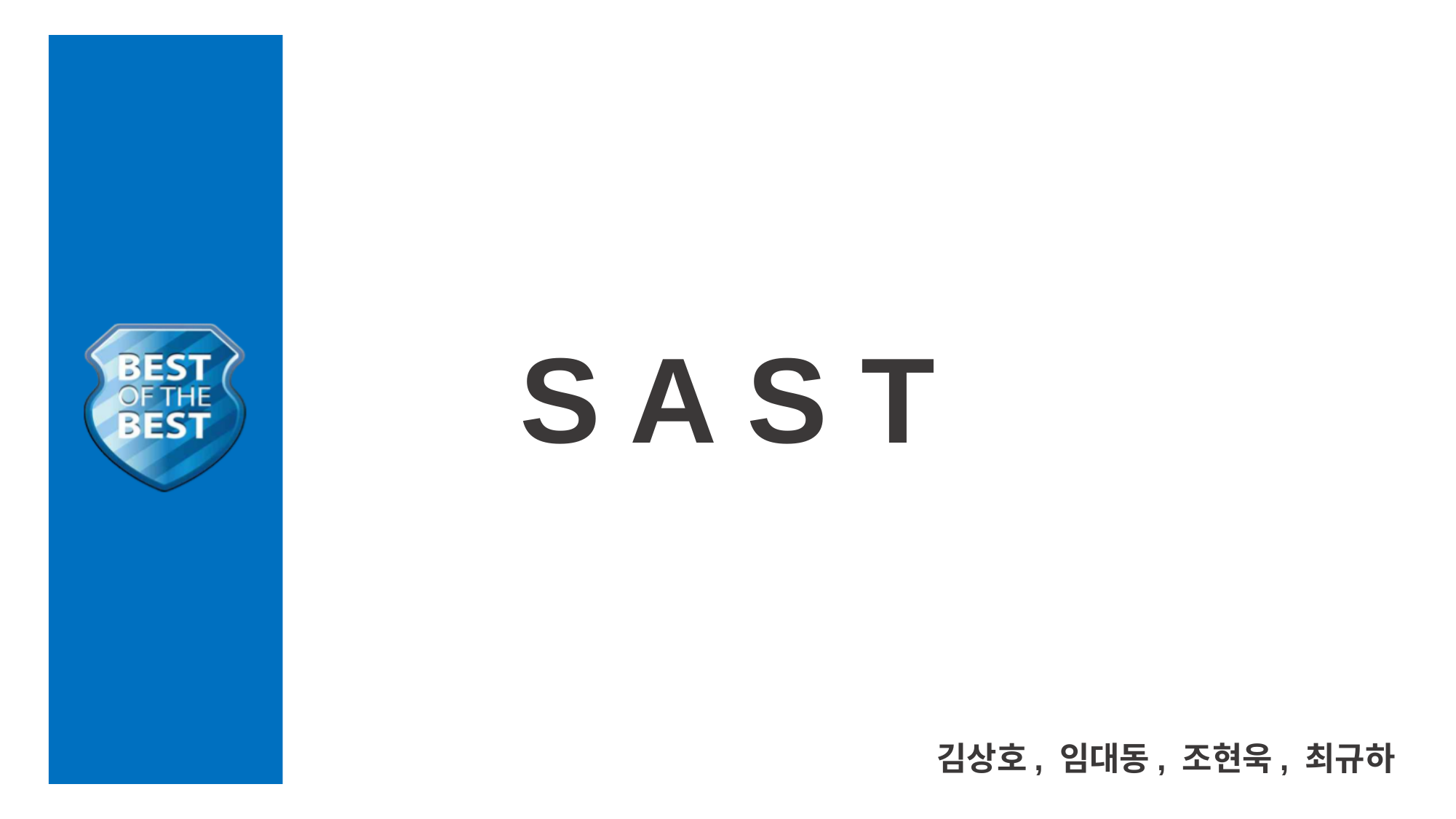

# S A S T

김상호, 임대동, 조현욱, 최규하